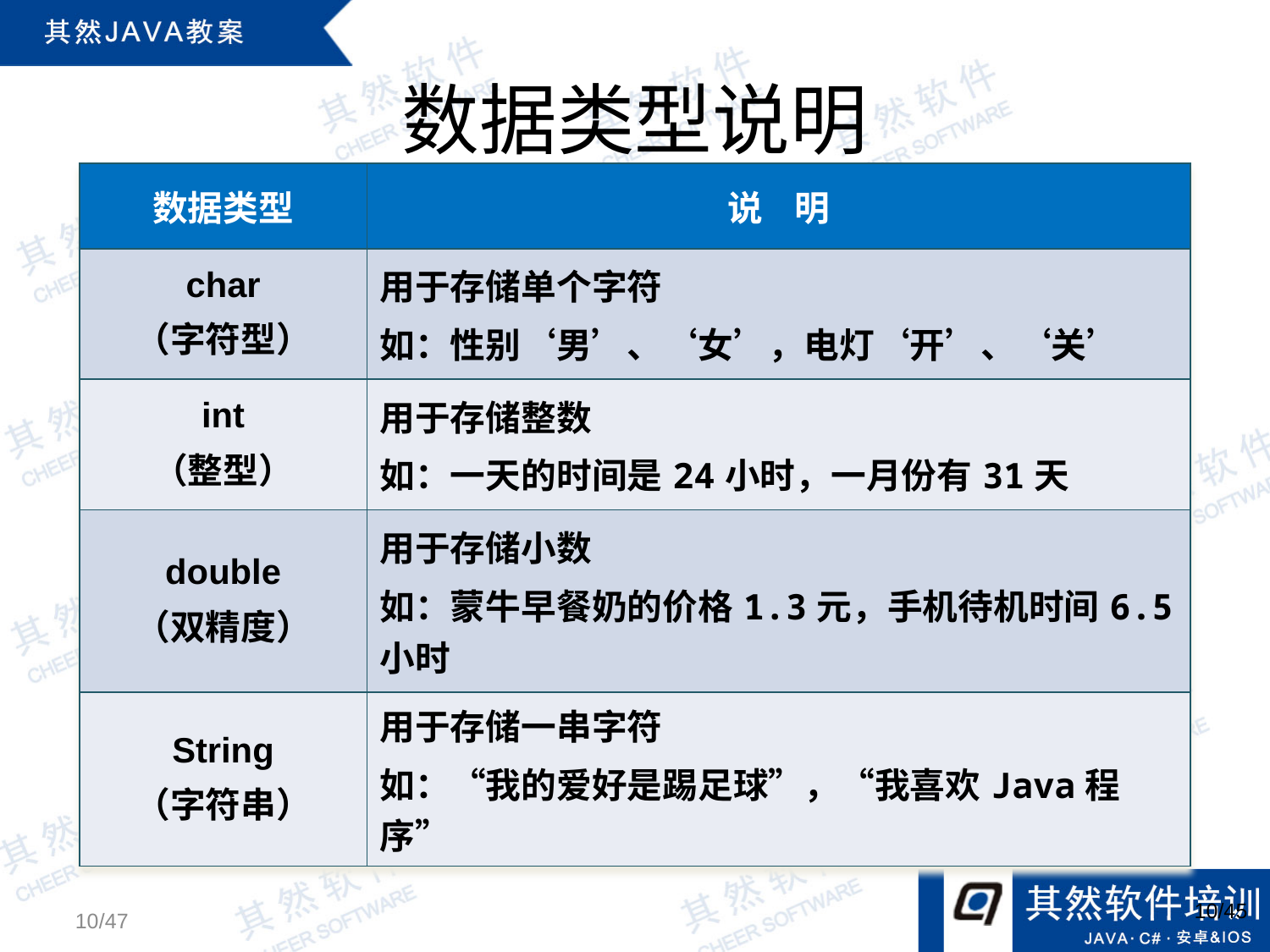

# 数据类型说明
| 数据类型 | 说 明 |
| --- | --- |
| char （字符型） | 用于存储单个字符 如：性别‘男’、‘女’，电灯‘开’、‘关’ |
| int （整型） | 用于存储整数 如：一天的时间是24小时，一月份有31天 |
| double （双精度） | 用于存储小数 如：蒙牛早餐奶的价格1.3元，手机待机时间6.5小时 |
| String （字符串） | 用于存储一串字符 如：“我的爱好是踢足球”，“我喜欢Java程序” |
10/45
10/47